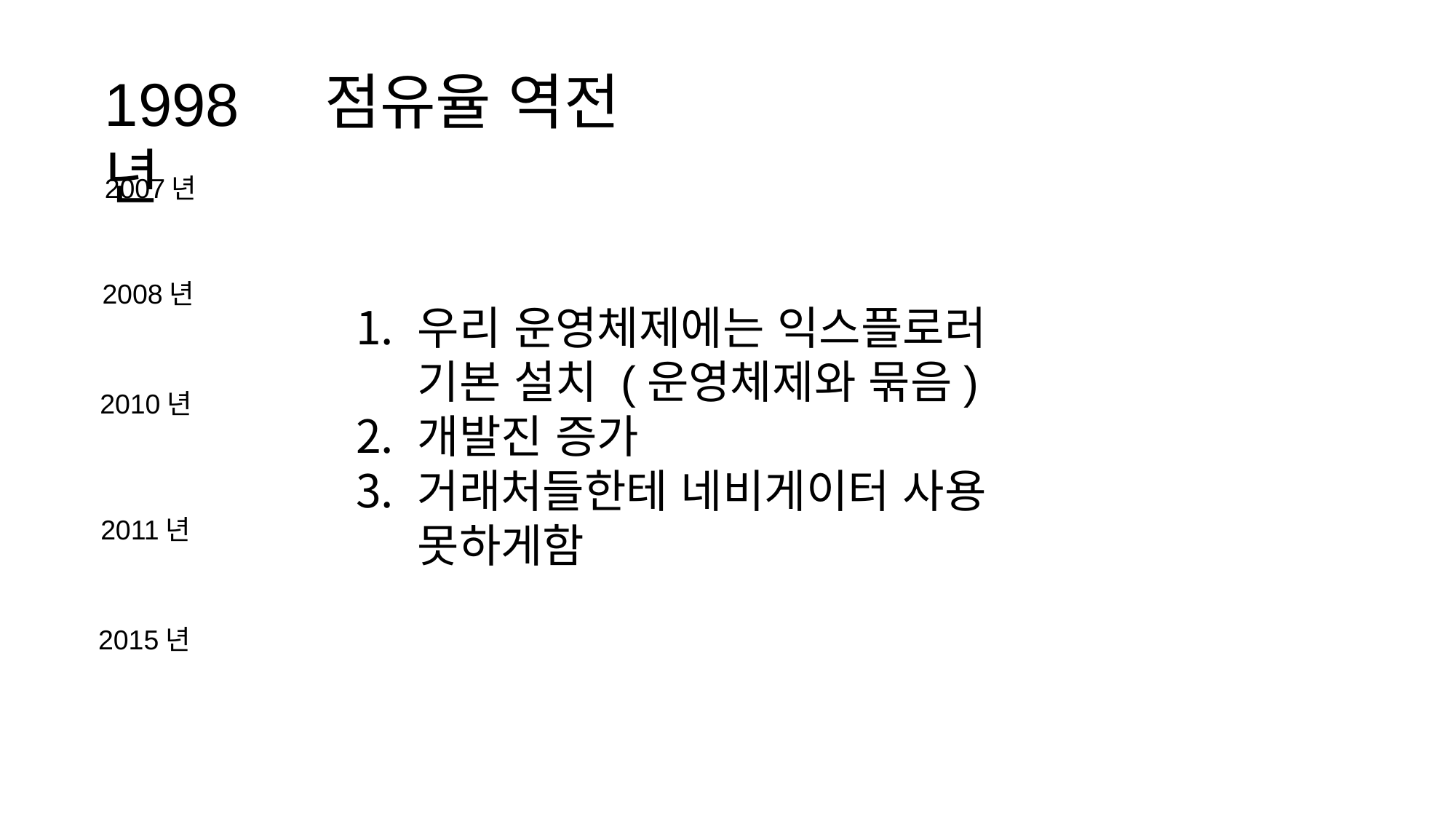

1993년
1994년
점유율 역전
1998년
2007년
2008년
우리 운영체제에는 익스플로러 기본 설치 (운영체제와 묶음)
개발진 증가
거래처들한테 네비게이터 사용 못하게함
2010년
2011년
2015년